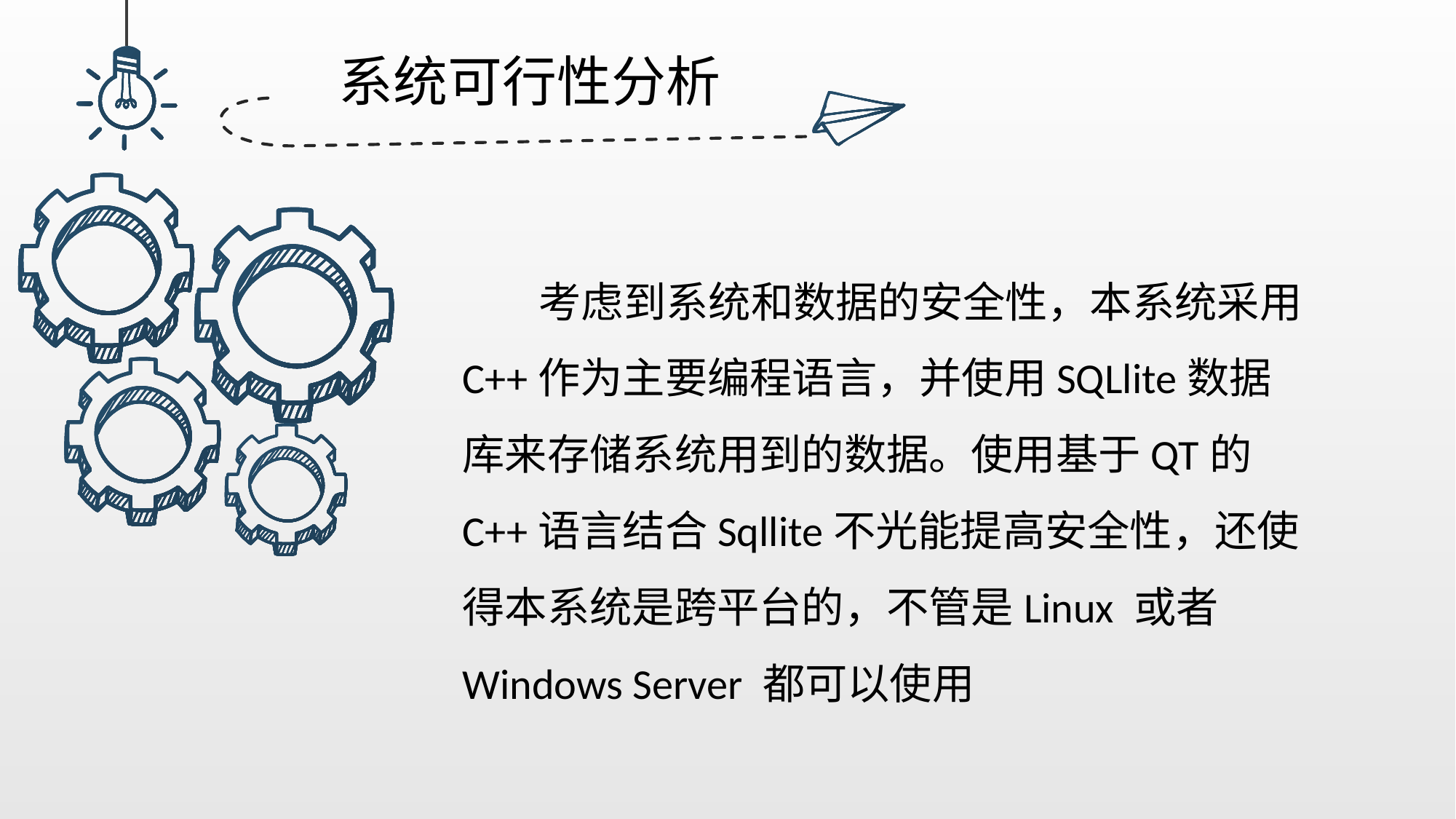

系统可行性分析

       考虑到系统和数据的安全性，本系统采用C++作为主要编程语言，并使用SQLlite数据库来存储系统用到的数据。使用基于QT的C++语言结合Sqllite不光能提高安全性，还使得本系统是跨平台的，不管是Linux 或者 Windows Server 都可以使用